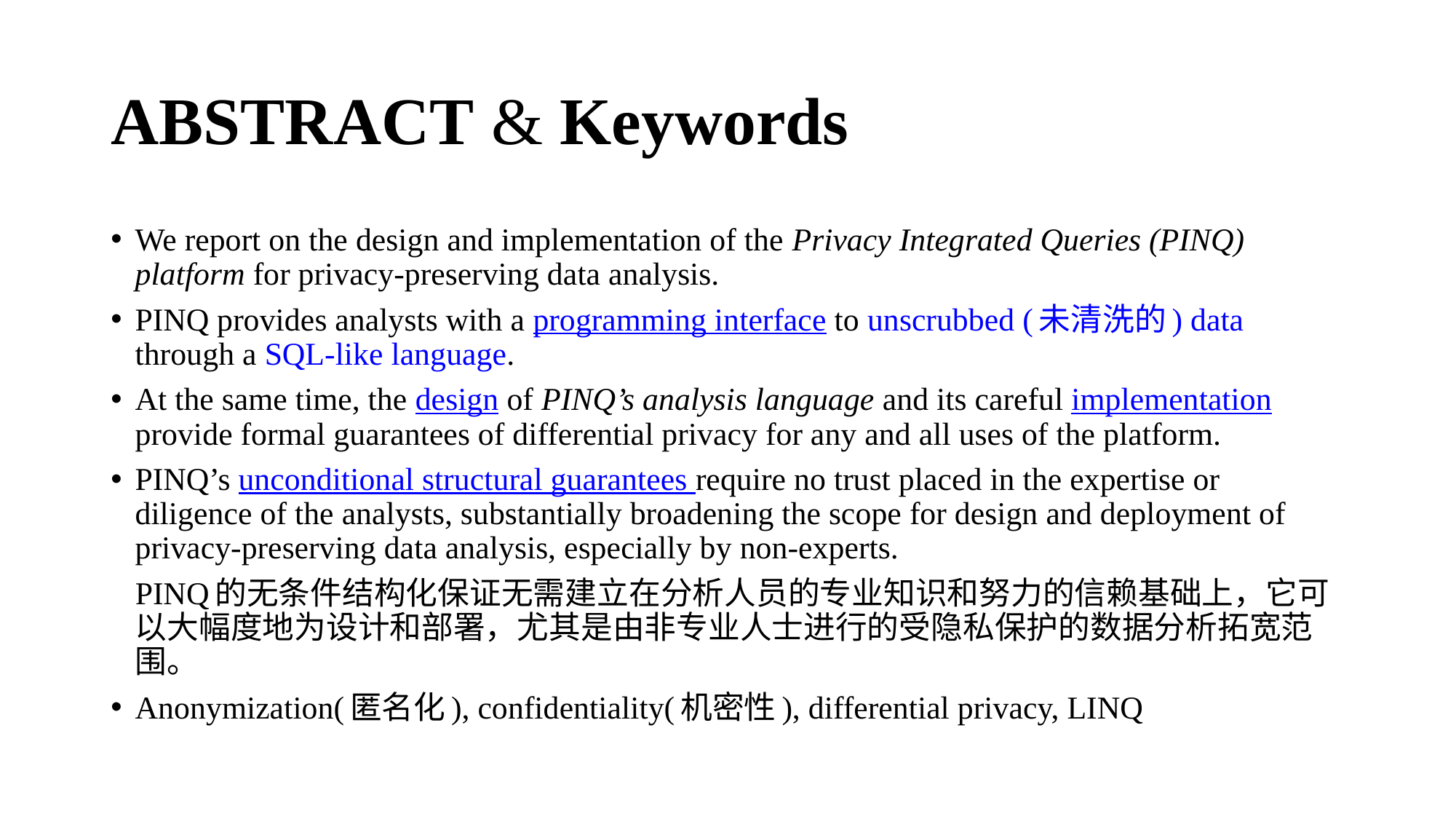

# ABSTRACT & Keywords
We report on the design and implementation of the Privacy Integrated Queries (PINQ) platform for privacy-preserving data analysis.
PINQ provides analysts with a programming interface to unscrubbed (未清洗的) data through a SQL-like language.
At the same time, the design of PINQ’s analysis language and its careful implementation provide formal guarantees of differential privacy for any and all uses of the platform.
PINQ’s unconditional structural guarantees require no trust placed in the expertise or diligence of the analysts, substantially broadening the scope for design and deployment of privacy-preserving data analysis, especially by non-experts.
PINQ的无条件结构化保证无需建立在分析人员的专业知识和努力的信赖基础上，它可以大幅度地为设计和部署，尤其是由非专业人士进行的受隐私保护的数据分析拓宽范围。
Anonymization(匿名化), confidentiality(机密性), differential privacy, LINQ